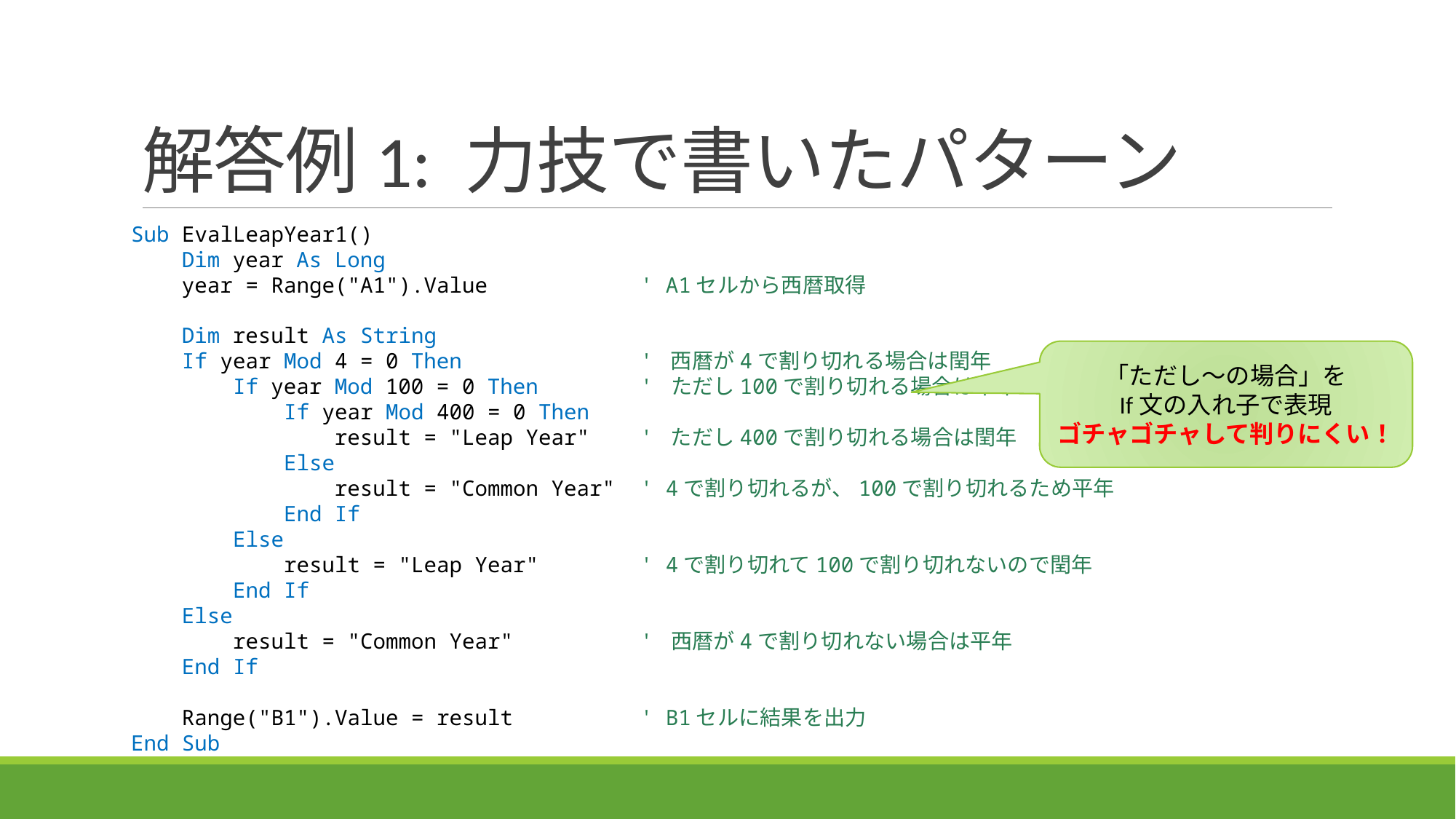

# 解答例1: 力技で書いたパターン
Sub EvalLeapYear1()
    Dim year As Long
    year = Range("A1").Value            ' A1セルから西暦取得

    Dim result As String
    If year Mod 4 = 0 Then              ' 西暦が4で割り切れる場合は閏年
        If year Mod 100 = 0 Then        ' ただし100で割り切れる場合は平年
            If year Mod 400 = 0 Then
                result = "Leap Year"    ' ただし400で割り切れる場合は閏年
            Else
                result = "Common Year"  ' 4で割り切れるが、100で割り切れるため平年
            End If
        Else
            result = "Leap Year"        ' 4で割り切れて100で割り切れないので閏年
        End If
    Else
        result = "Common Year"          ' 西暦が4で割り切れない場合は平年
    End If

    Range("B1").Value = result          ' B1セルに結果を出力
End Sub
「ただし～の場合」を
If文の入れ子で表現
ゴチャゴチャして判りにくい！